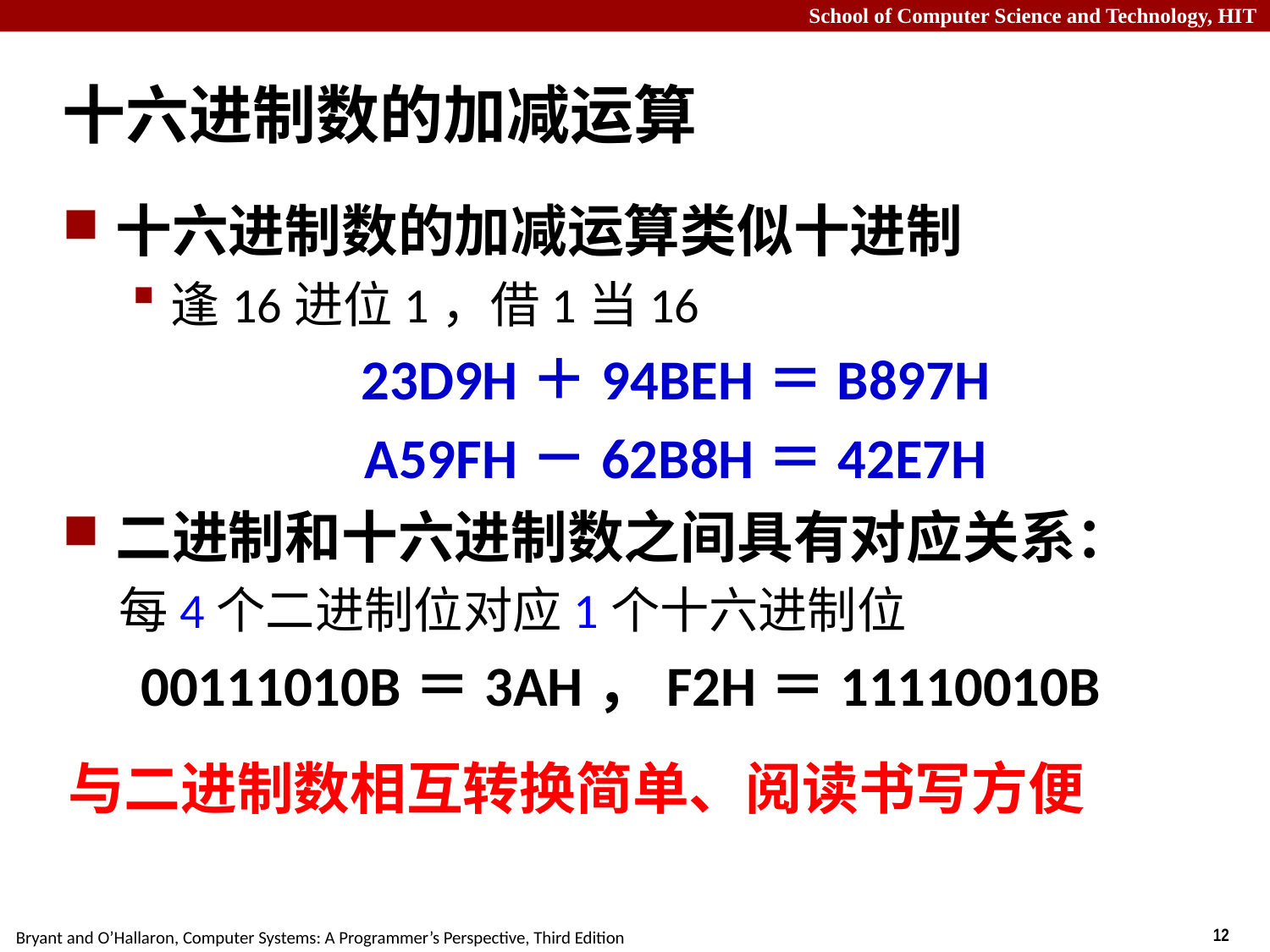

# 十六进制数的加减运算
十六进制数的加减运算类似十进制
逢16进位1，借1当16
	23D9H＋94BEH＝B897H
	A59FH－62B8H＝42E7H
二进制和十六进制数之间具有对应关系：
每4个二进制位对应1个十六进制位
	  00111010B＝3AH，F2H＝11110010B

与二进制数相互转换简单、阅读书写方便